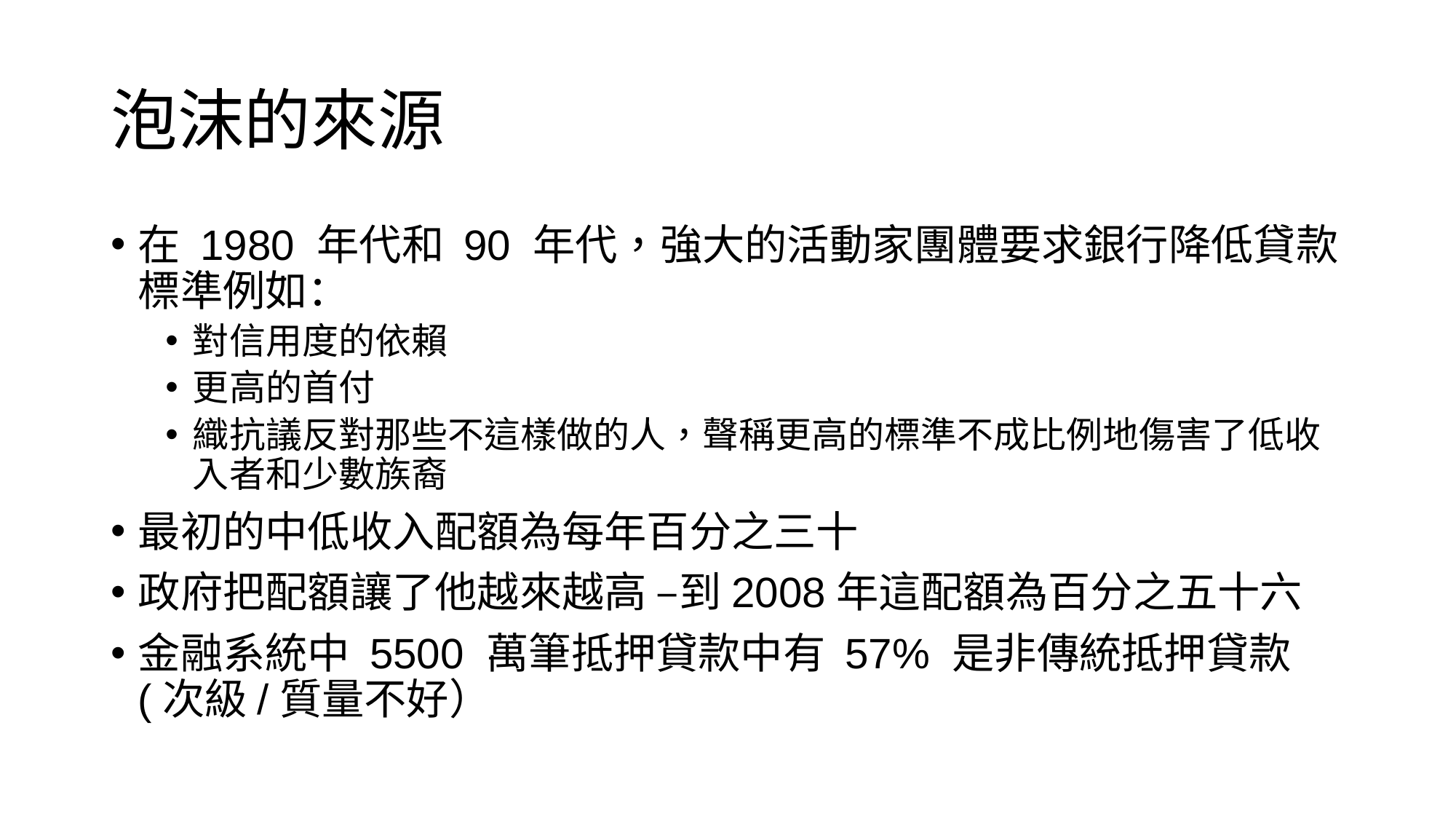

# 泡沫的來源
在 1980 年代和 90 年代，強大的活動家團體要求銀行降低貸款標準例如：
對信用度的依賴
更高的首付
織抗議反對那些不這樣做的人，聲稱更高的標準不成比例地傷害了低收入者和少數族裔
最初的中低收入配額為每年百分之三十
政府把配額讓了他越來越高 –到2008年這配額為百分之五十六
金融系統中 5500 萬筆抵押貸款中有 57% 是非傳統抵押貸款(次級/質量不好）